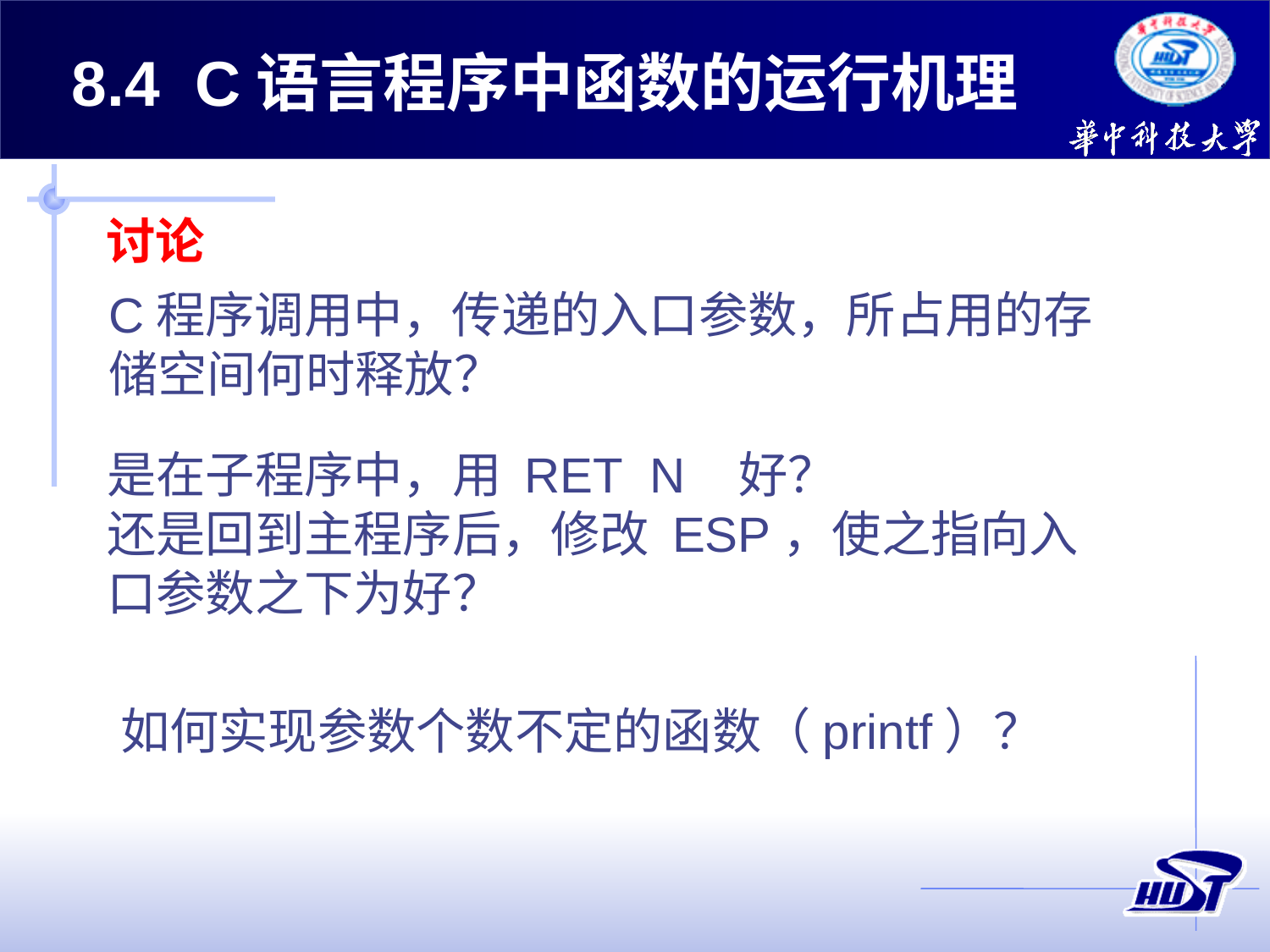

8.4  C语言程序中函数的运行机理
# 讨论
C程序调用中，传递的入口参数，所占用的存储空间何时释放？
是在子程序中，用 RET  N   好？
还是回到主程序后，修改 ESP，使之指向入口参数之下为好？
如何实现参数个数不定的函数（printf）？